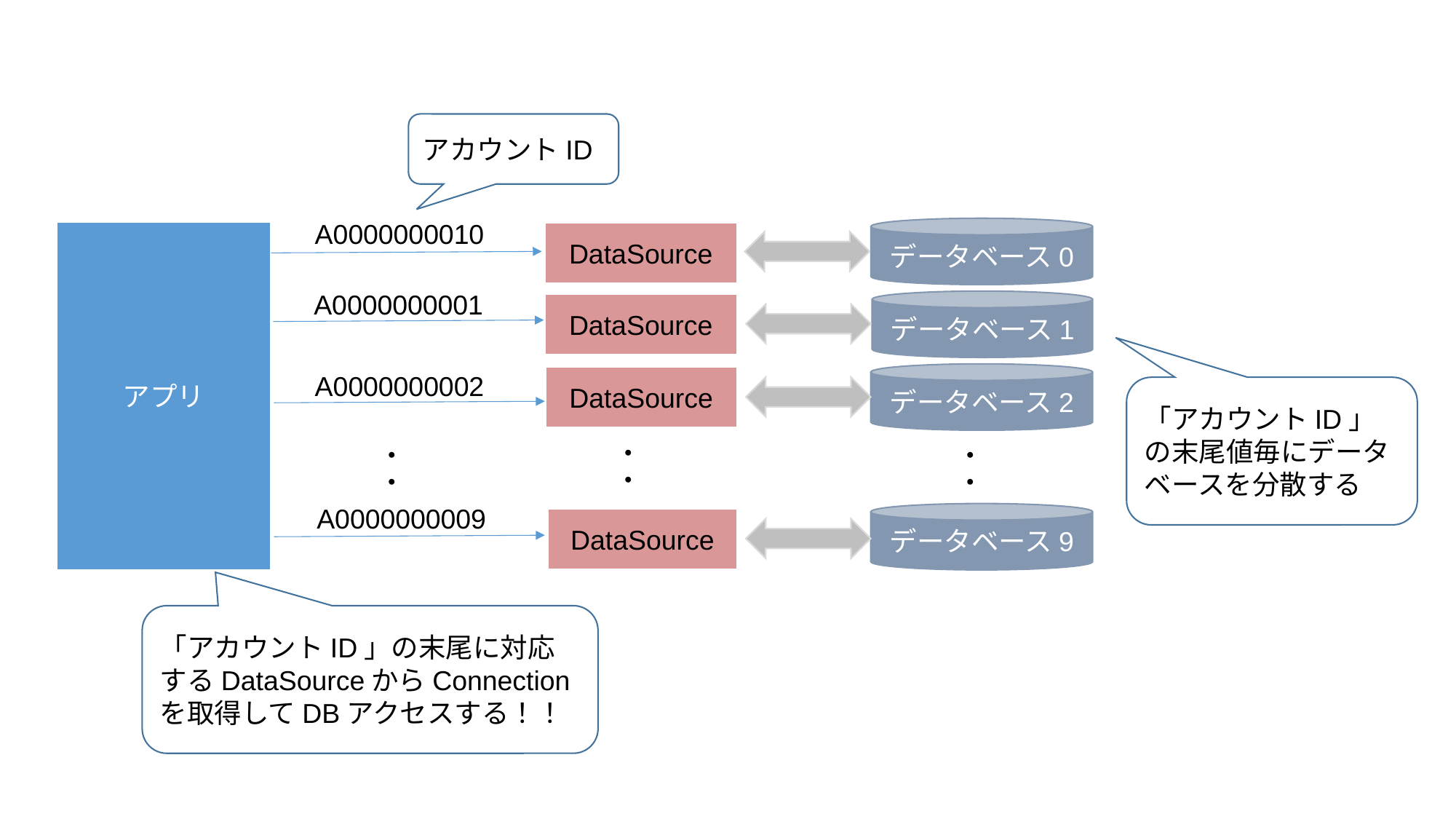

アカウントID
DataSource
A0000000010
データベース0
アプリ
DataSource

A0000000001
データベース1
DataSource

A0000000002
データベース2

「アカウントID」の末尾値毎にデータベースを分散する
・・
DataSource
・・
・・
A0000000009
データベース9

「アカウントID」の末尾に対応するDataSourceからConnectionを取得してDBアクセスする！！